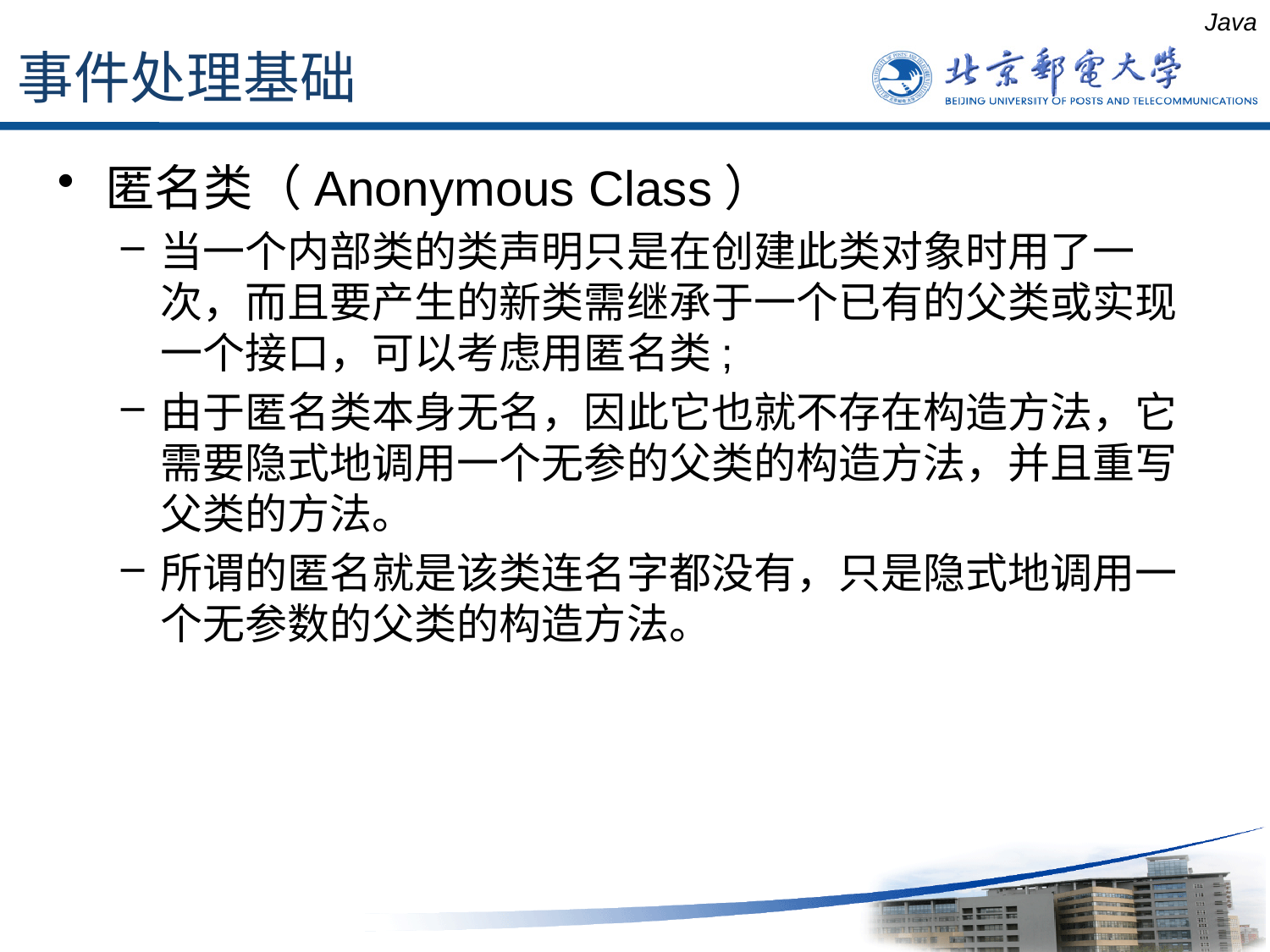

事件处理基础
匿名类（Anonymous Class）
当一个内部类的类声明只是在创建此类对象时用了一次，而且要产生的新类需继承于一个已有的父类或实现一个接口，可以考虑用匿名类;
由于匿名类本身无名，因此它也就不存在构造方法，它需要隐式地调用一个无参的父类的构造方法，并且重写父类的方法。
所谓的匿名就是该类连名字都没有，只是隐式地调用一个无参数的父类的构造方法。
Java